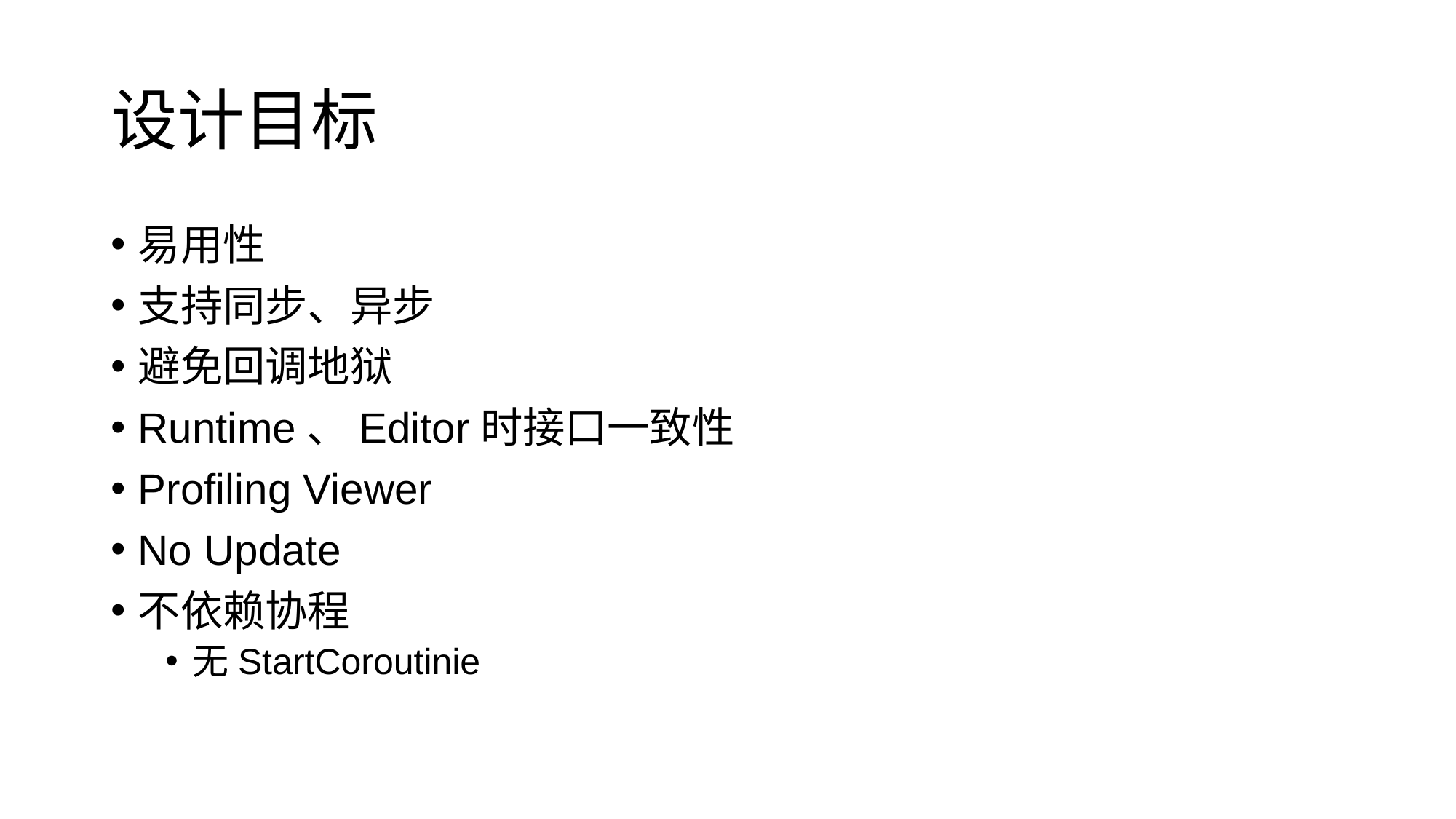

# 设计目标
易用性
支持同步、异步
避免回调地狱
Runtime、Editor时接口一致性
Profiling Viewer
No Update
不依赖协程
无StartCoroutinie